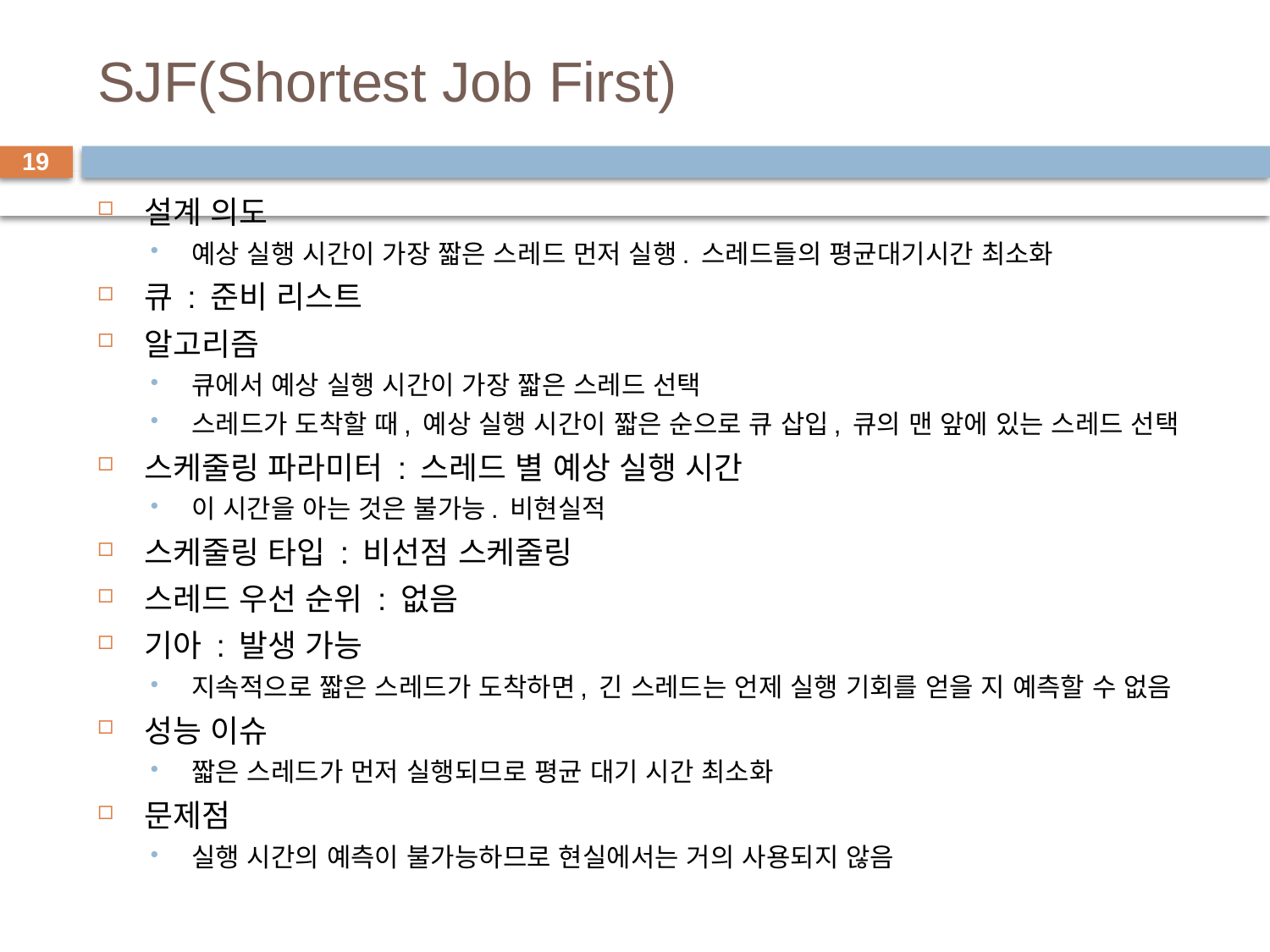

# SJF(Shortest Job First)
19
설계 의도
예상 실행 시간이 가장 짧은 스레드 먼저 실행. 스레드들의 평균대기시간 최소화
큐 : 준비 리스트
알고리즘
큐에서 예상 실행 시간이 가장 짧은 스레드 선택
스레드가 도착할 때, 예상 실행 시간이 짧은 순으로 큐 삽입, 큐의 맨 앞에 있는 스레드 선택
스케줄링 파라미터 : 스레드 별 예상 실행 시간
이 시간을 아는 것은 불가능. 비현실적
스케줄링 타입 : 비선점 스케줄링
스레드 우선 순위 : 없음
기아 : 발생 가능
지속적으로 짧은 스레드가 도착하면, 긴 스레드는 언제 실행 기회를 얻을 지 예측할 수 없음
성능 이슈
짧은 스레드가 먼저 실행되므로 평균 대기 시간 최소화
문제점
실행 시간의 예측이 불가능하므로 현실에서는 거의 사용되지 않음